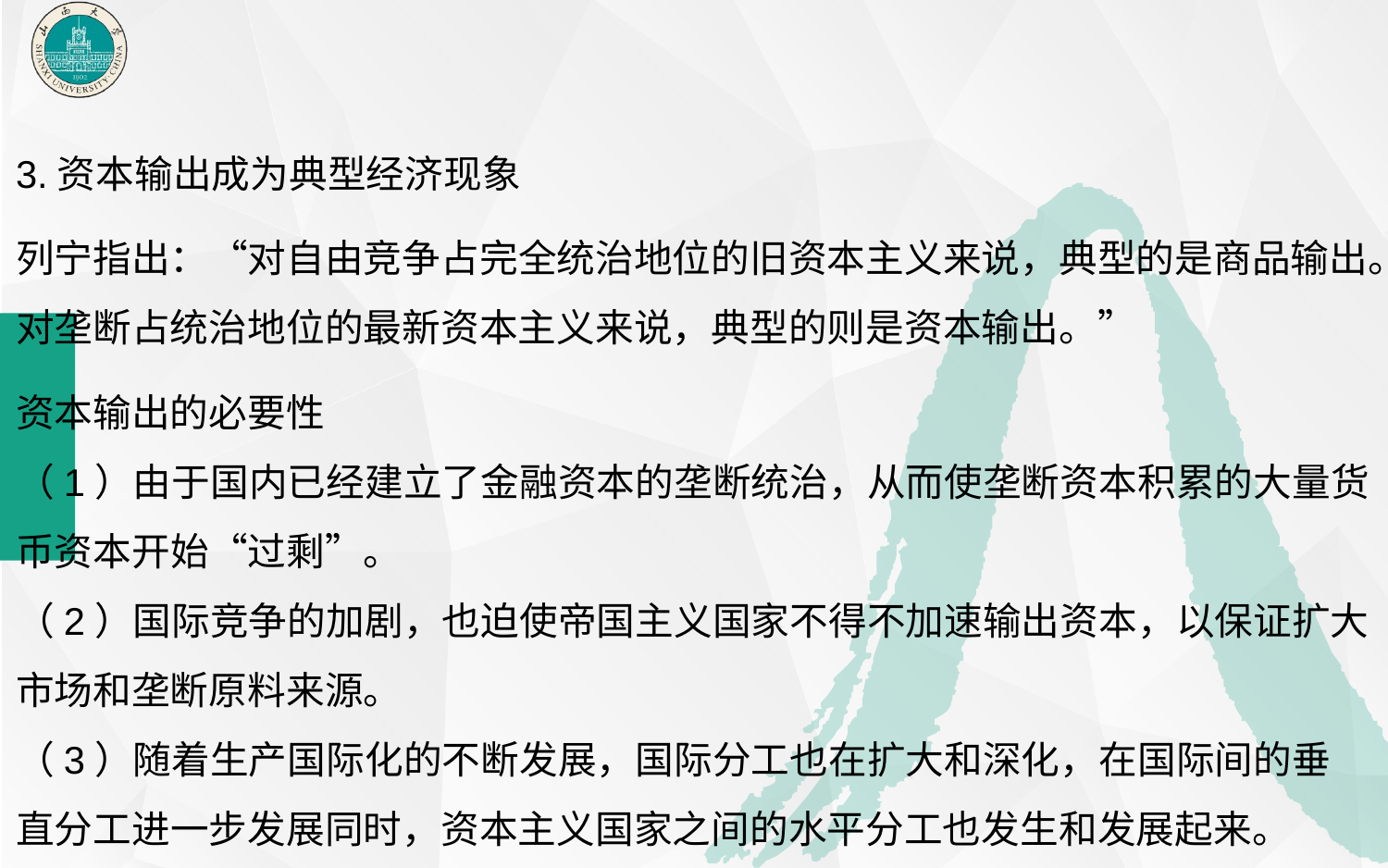

3.资本输出成为典型经济现象
列宁指出：“对自由竞争占完全统治地位的旧资本主义来说，典型的是商品输出。对垄断占统治地位的最新资本主义来说，典型的则是资本输出。”
资本输出的必要性
（1）由于国内已经建立了金融资本的垄断统治，从而使垄断资本积累的大量货币资本开始“过剩”。
（2）国际竞争的加剧，也迫使帝国主义国家不得不加速输出资本，以保证扩大市场和垄断原料来源。
（3）随着生产国际化的不断发展，国际分工也在扩大和深化，在国际间的垂  直分工进一步发展同时，资本主义国家之间的水平分工也发生和发展起来。